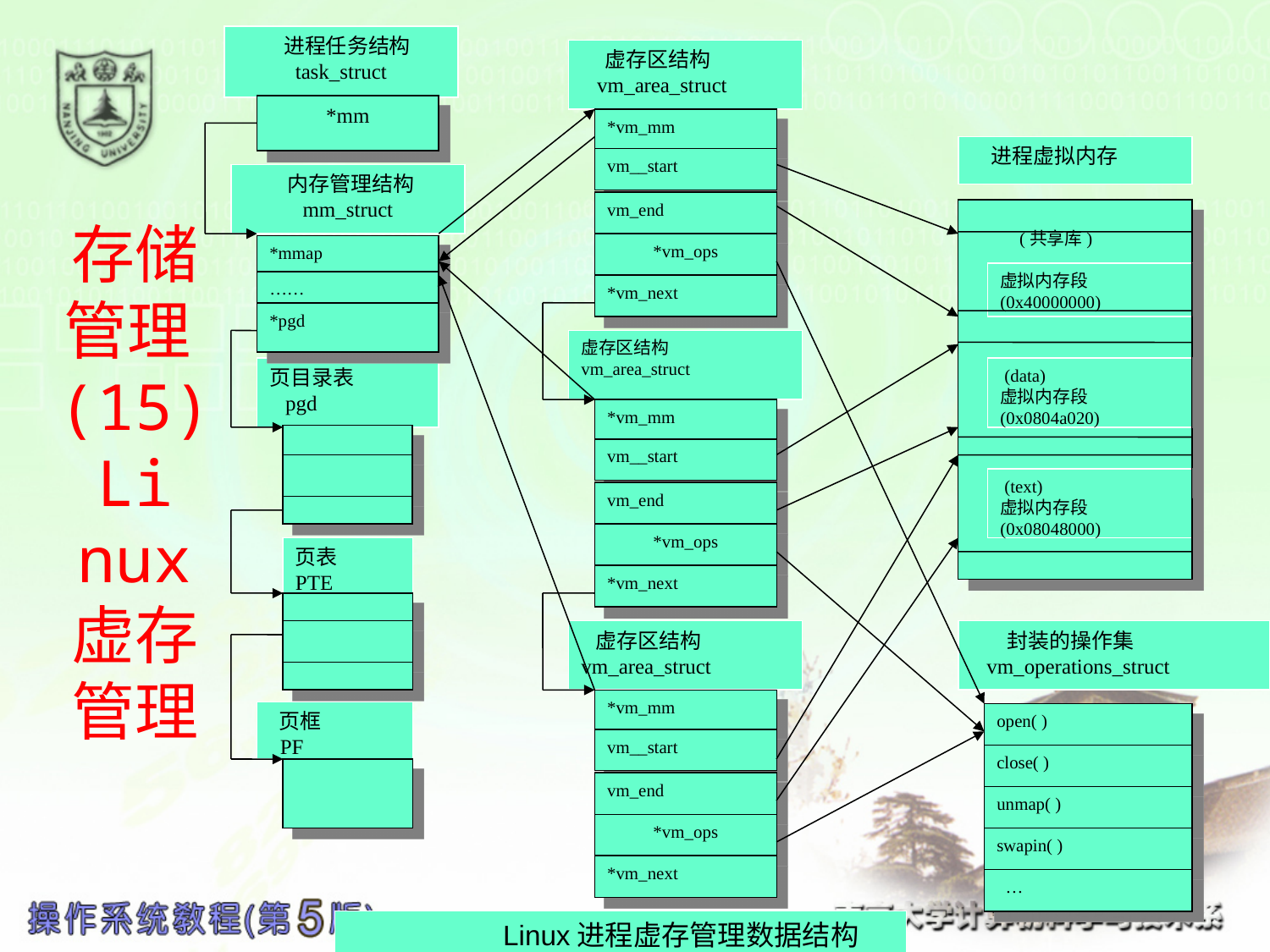

进程任务结构
task_struct

*mm
    虚存区结构
   vm_area_struct
*vm_mm
vm__start
vm_end
*vm_ops
*vm_next

    进程虚拟内存
          内存管理结构
mm_struct

           (共享库)

*mmap

虚拟内存段
(0x40000000)

……

*pgd

虚存区结构
vm_area_struct
*vm_mm
vm__start
vm_end
*vm_ops
*vm_next

页目录表
   pgd
 (data)
虚拟内存段
(0x0804a020)

 (text)
虚拟内存段
(0x08048000)

页表
PTE

  虚存区结构
vm_area_struct
*vm_mm
vm__start
vm_end
*vm_ops
*vm_next
        封装的操作集
   vm_operations_struct

 页框
  PF
open( )

close( )

unmap( )
swapin( )
  …
                                   Linux进程虚存管理数据结构
# 存储管理(15) Li nux 虚存管理